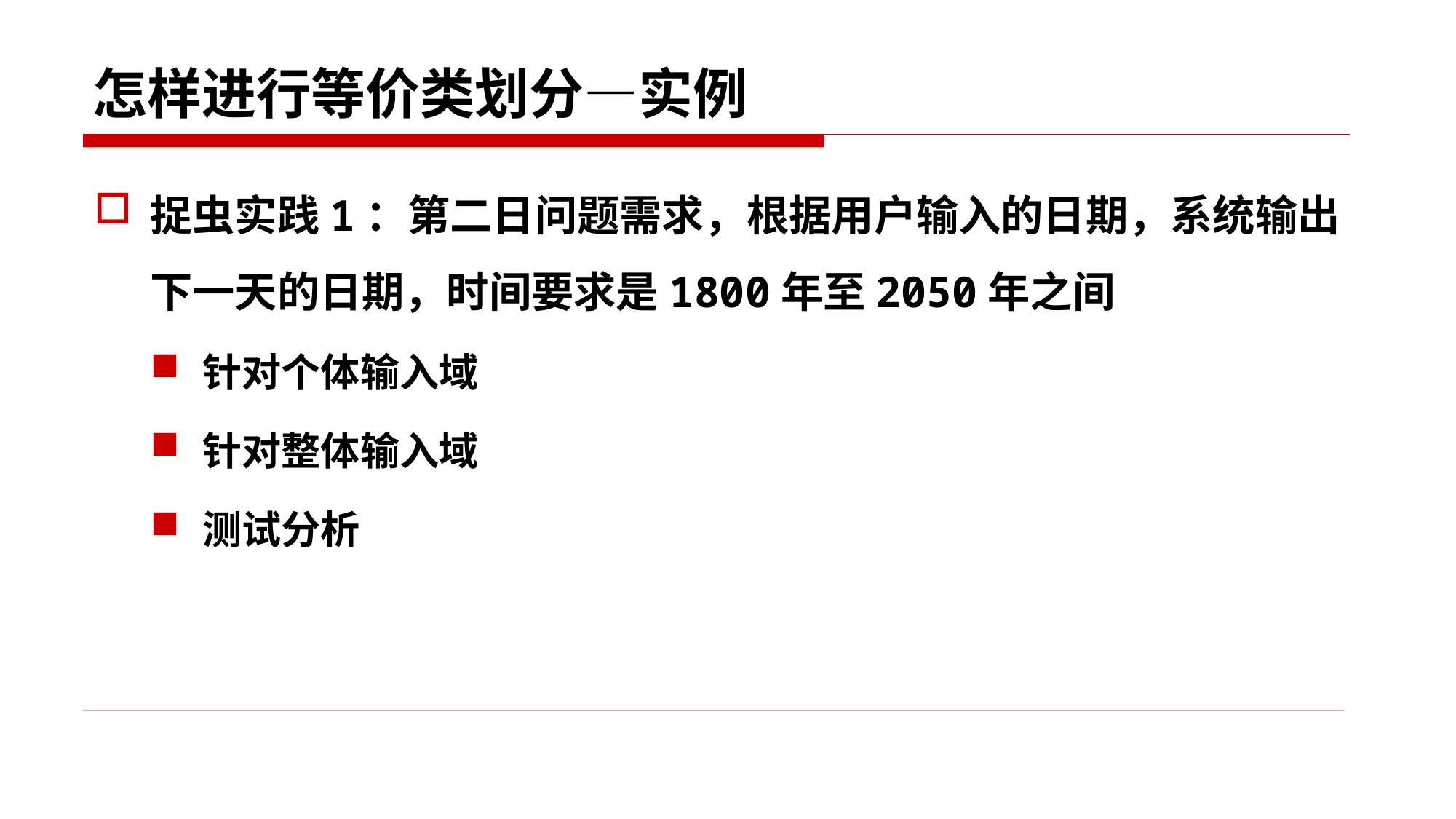

# 怎样进行等价类划分—实例
捉虫实践1：第二日问题需求，根据用户输入的日期，系统输出下一天的日期，时间要求是1800年至2050年之间
针对个体输入域
针对整体输入域
测试分析